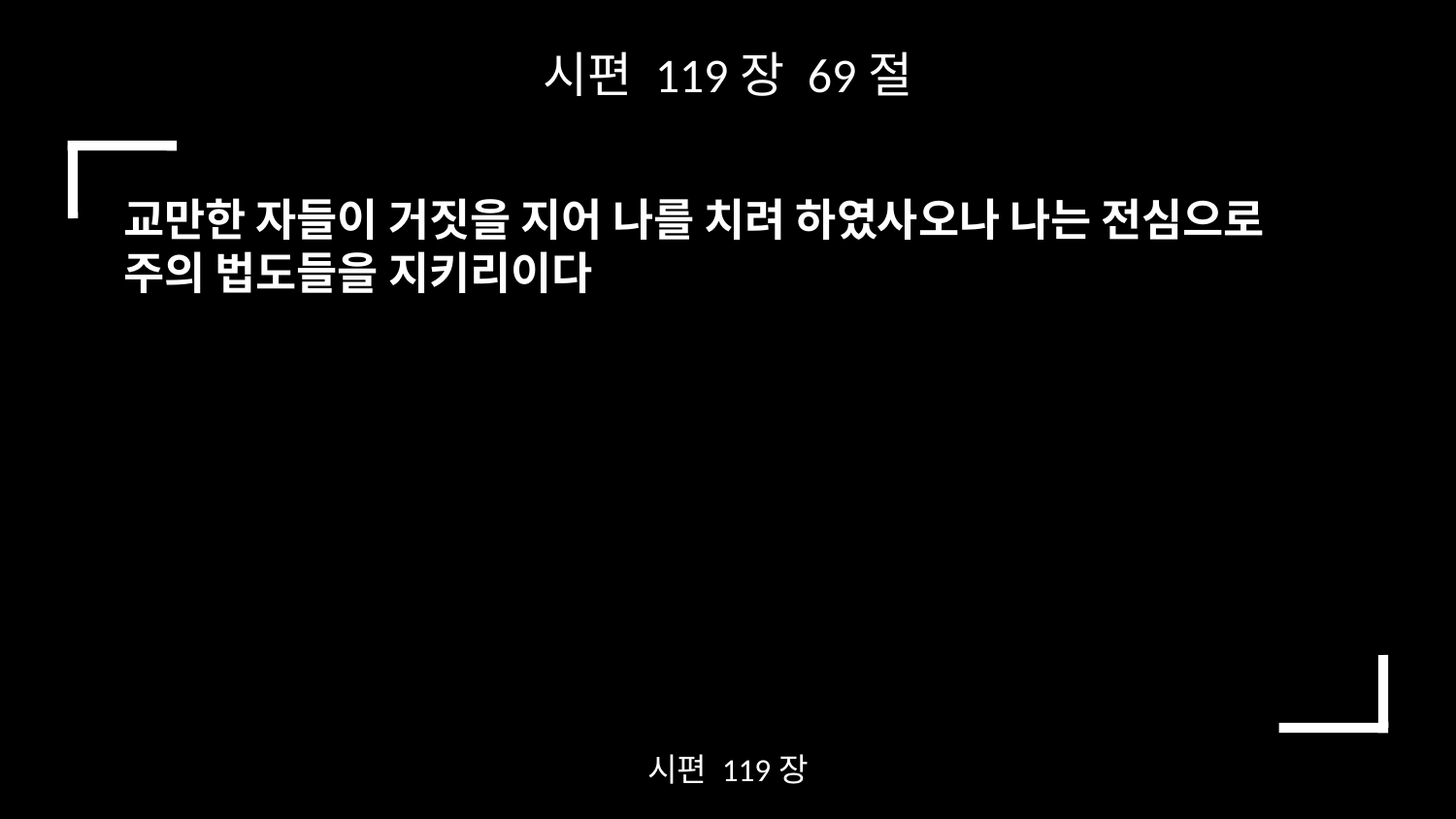

시편 119장 69절

교만한 자들이 거짓을 지어 나를 치려 하였사오나 나는 전심으로 주의 법도들을 지키리이다

시편 119장